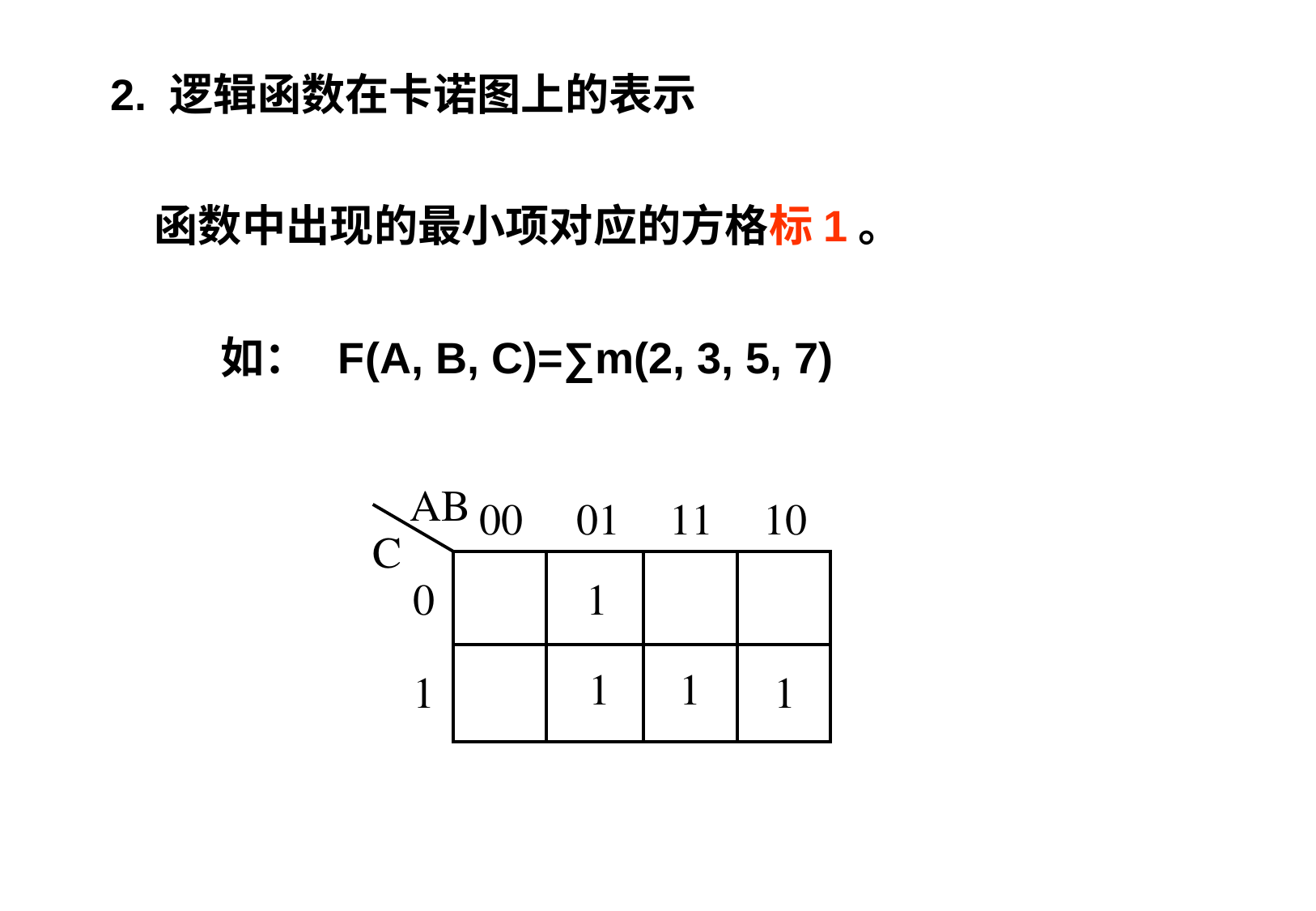

2. 逻辑函数在卡诺图上的表示
函数中出现的最小项对应的方格标1。
如：  F(A, B, C)=∑m(2, 3, 5, 7)
AB
00
01
11
10

C

0
1

1
1
1
1